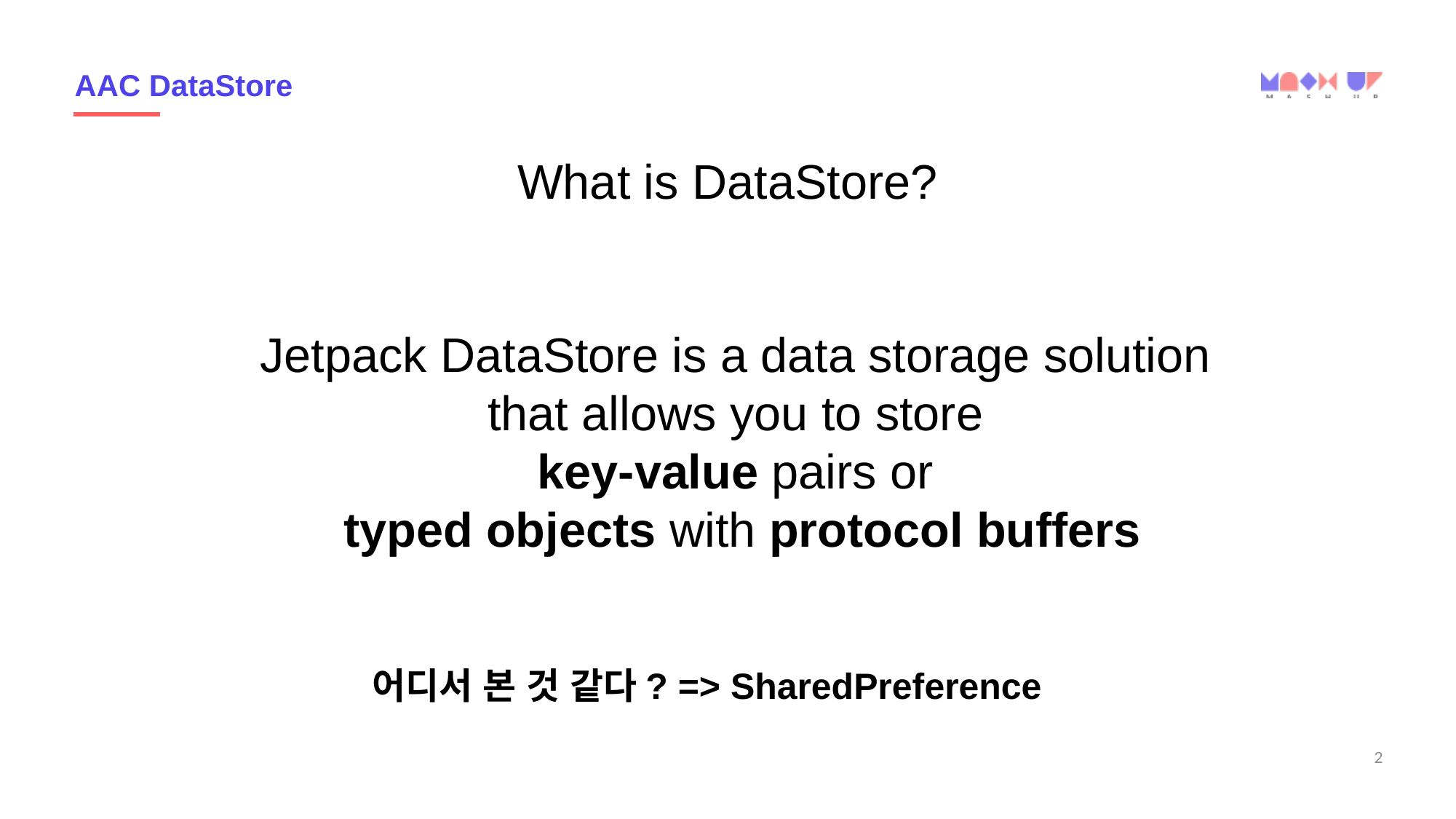

# AAC DataStore
What is DataStore?
Jetpack DataStore is a data storage solution
that allows you to store
key-value pairs or
typed objects with protocol buffers
어디서 본 것 같다? => SharedPreference
2